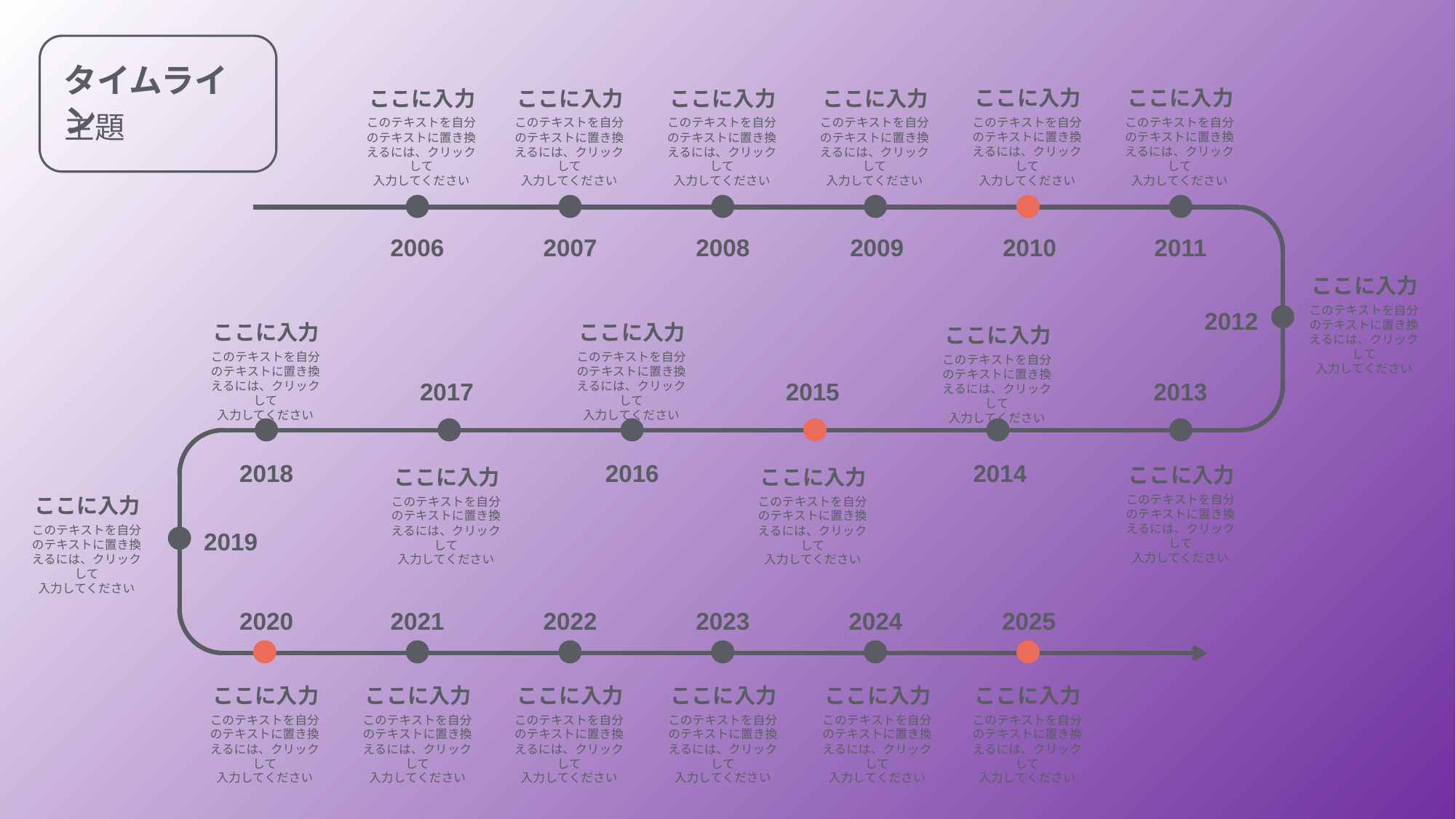

タイムライン
主題
ここに入力
ここに入力
ここに入力
このテキストを自分のテキストに置き換えるには、クリックして
入力してください
ここに入力
ここに入力
ここに入力
このテキストを自分のテキストに置き換えるには、クリックして
入力してください
このテキストを自分のテキストに置き換えるには、クリックして
入力してください
このテキストを自分のテキストに置き換えるには、クリックして
入力してください
このテキストを自分のテキストに置き換えるには、クリックして
入力してください
このテキストを自分のテキストに置き換えるには、クリックして
入力してください

2006
2007
2008
2009
2010
2011
ここに入力
このテキストを自分のテキストに置き換えるには、クリックして
入力してください
2012

ここに入力
ここに入力
ここに入力
このテキストを自分のテキストに置き換えるには、クリックして
入力してください
このテキストを自分のテキストに置き換えるには、クリックして
入力してください
このテキストを自分のテキストに置き換えるには、クリックして
入力してください
2017
2015
2013

2018
2016
2014
ここに入力
ここに入力
ここに入力
ここに入力
このテキストを自分のテキストに置き換えるには、クリックして
入力してください
このテキストを自分のテキストに置き換えるには、クリックして
入力してください
このテキストを自分のテキストに置き換えるには、クリックして
入力してください
このテキストを自分のテキストに置き換えるには、クリックして
入力してください
2019

2020
2021
2022
2023
2024
2025

ここに入力
ここに入力
ここに入力
ここに入力
ここに入力
ここに入力
このテキストを自分のテキストに置き換えるには、クリックして
入力してください
このテキストを自分のテキストに置き換えるには、クリックして
入力してください
このテキストを自分のテキストに置き換えるには、クリックして
入力してください
このテキストを自分のテキストに置き換えるには、クリックして
入力してください
このテキストを自分のテキストに置き換えるには、クリックして
入力してください
このテキストを自分のテキストに置き換えるには、クリックして
入力してください